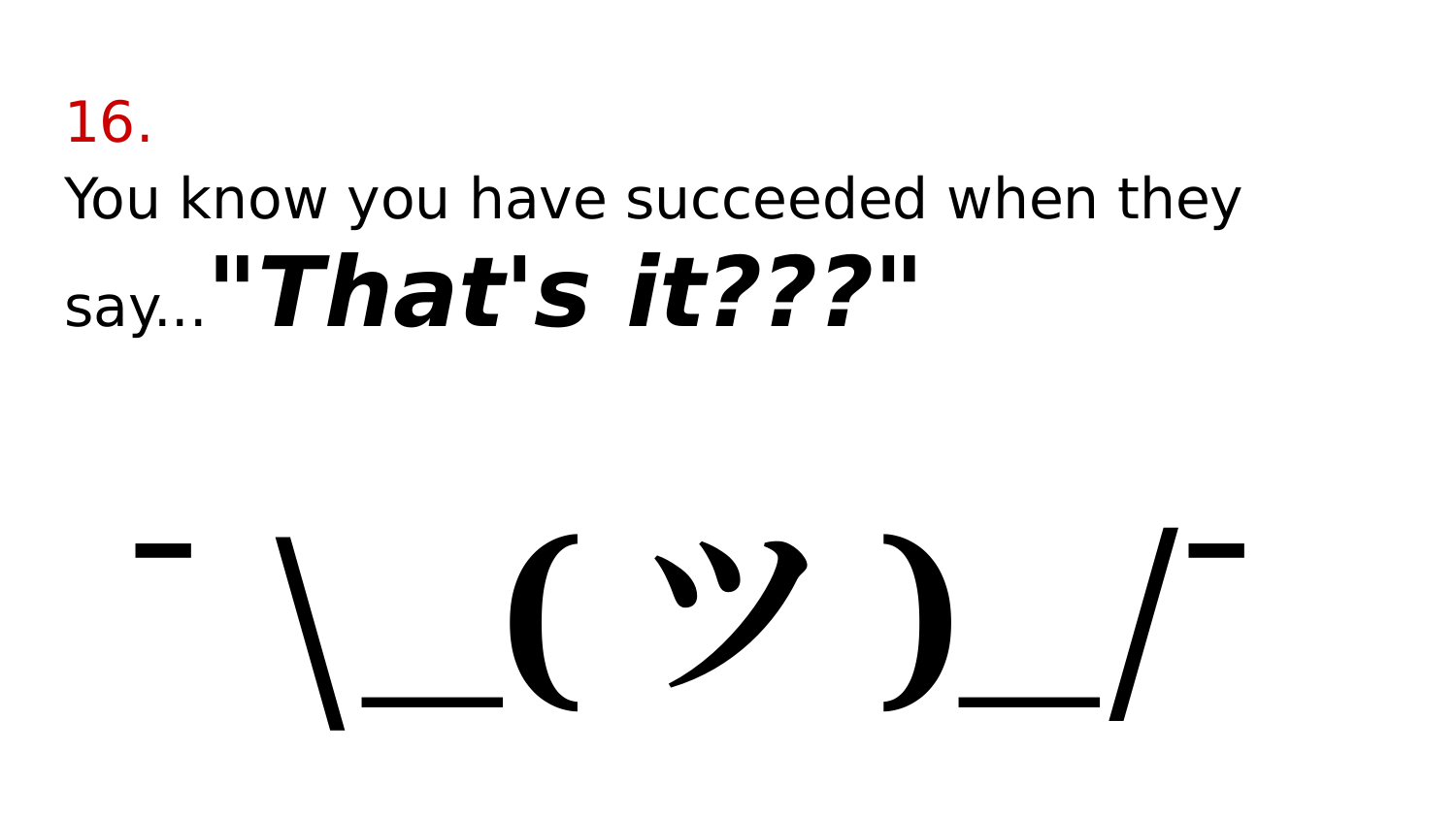

# 16.
You know you have succeeded when they say..."That's it???"

¯\_(ツ)_/¯